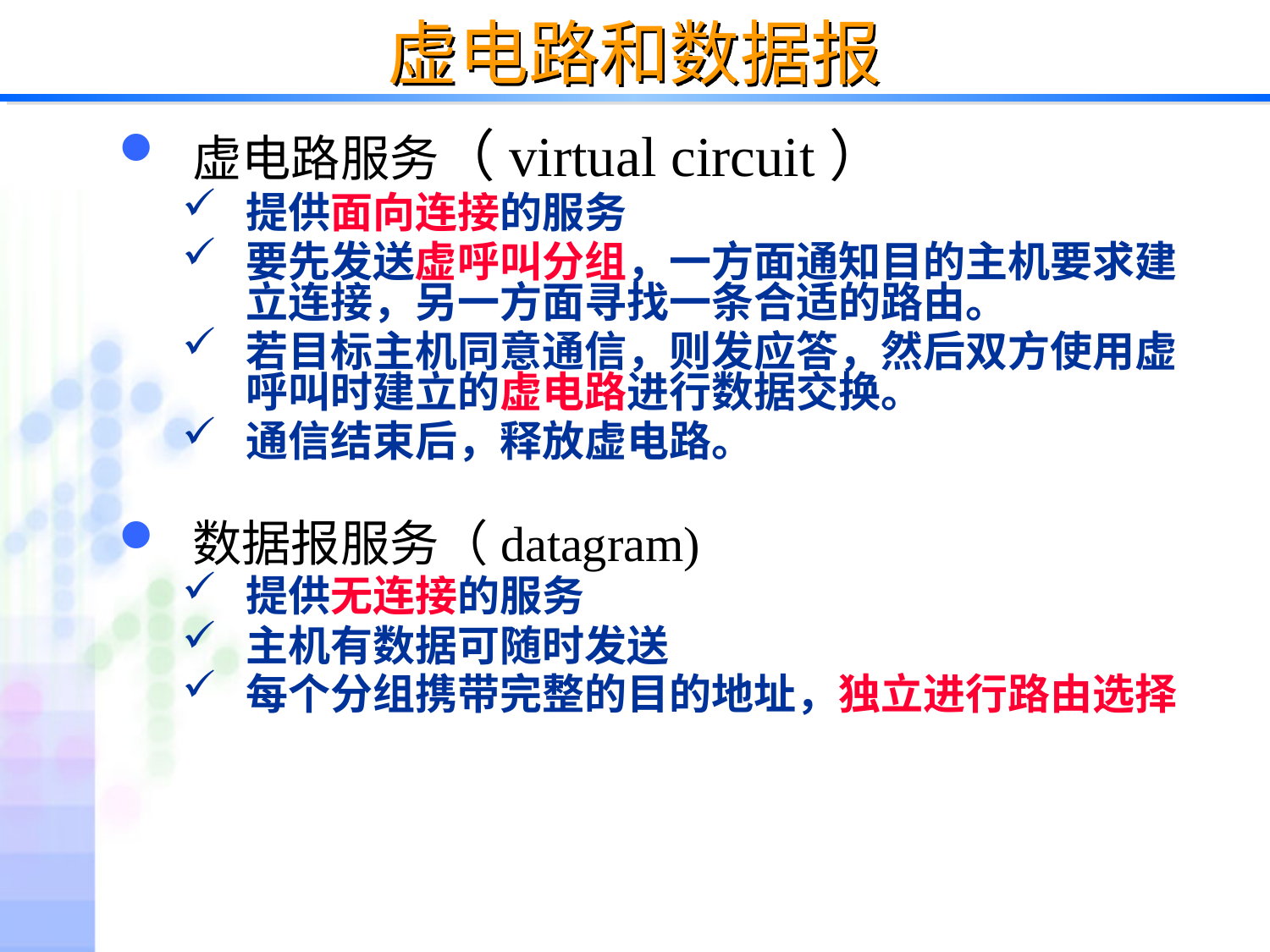

# 虚电路和数据报
虚电路服务（virtual circuit）
提供面向连接的服务
要先发送虚呼叫分组，一方面通知目的主机要求建立连接，另一方面寻找一条合适的路由。
若目标主机同意通信，则发应答，然后双方使用虚呼叫时建立的虚电路进行数据交换。
通信结束后，释放虚电路。

数据报服务（datagram)
提供无连接的服务
主机有数据可随时发送
每个分组携带完整的目的地址，独立进行路由选择